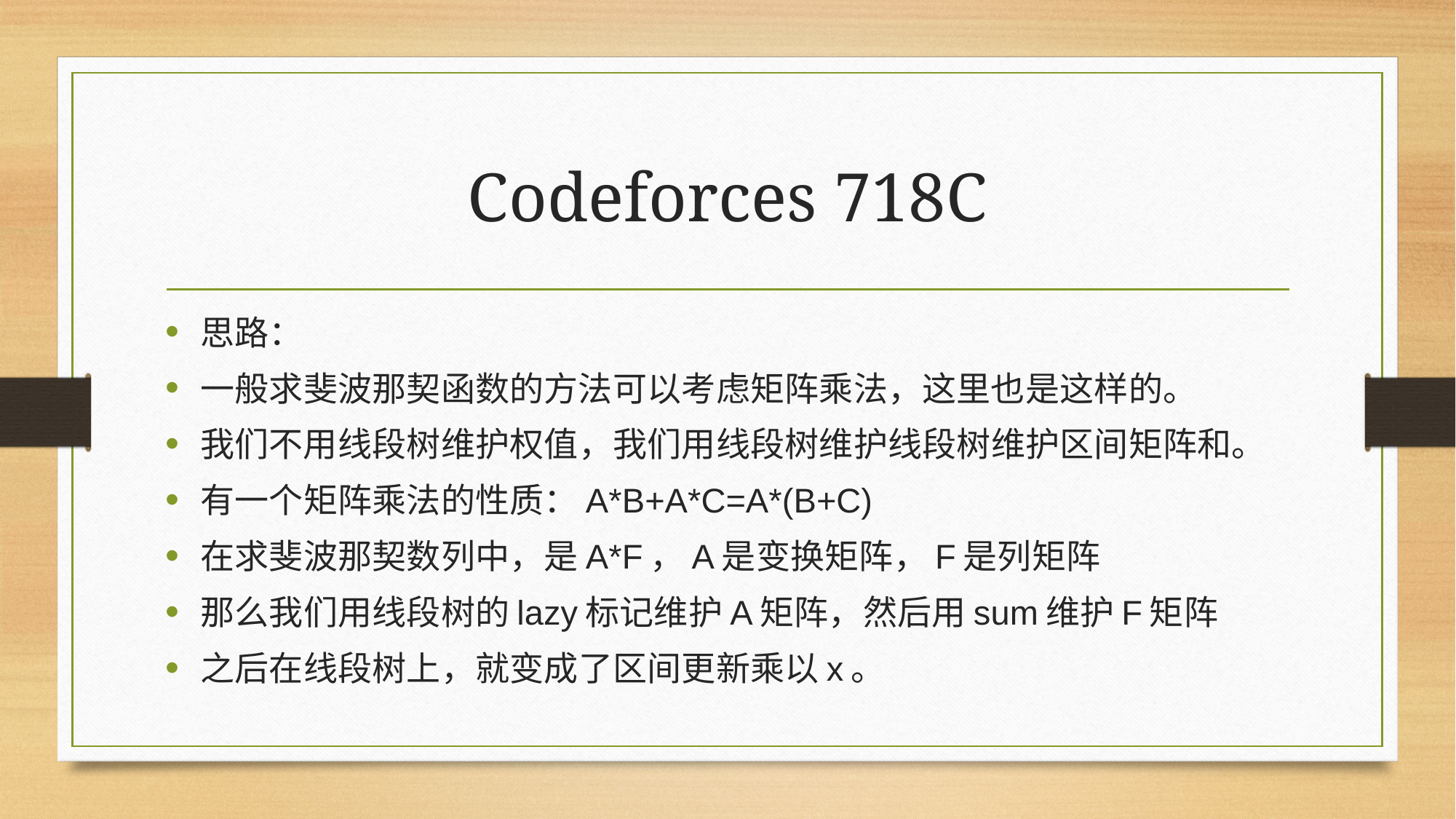

# Codeforces 718C
思路：
一般求斐波那契函数的方法可以考虑矩阵乘法，这里也是这样的。
我们不用线段树维护权值，我们用线段树维护线段树维护区间矩阵和。
有一个矩阵乘法的性质：A*B+A*C=A*(B+C)
在求斐波那契数列中，是A*F，A是变换矩阵，F是列矩阵
那么我们用线段树的lazy标记维护A矩阵，然后用sum维护F矩阵
之后在线段树上，就变成了区间更新乘以x。